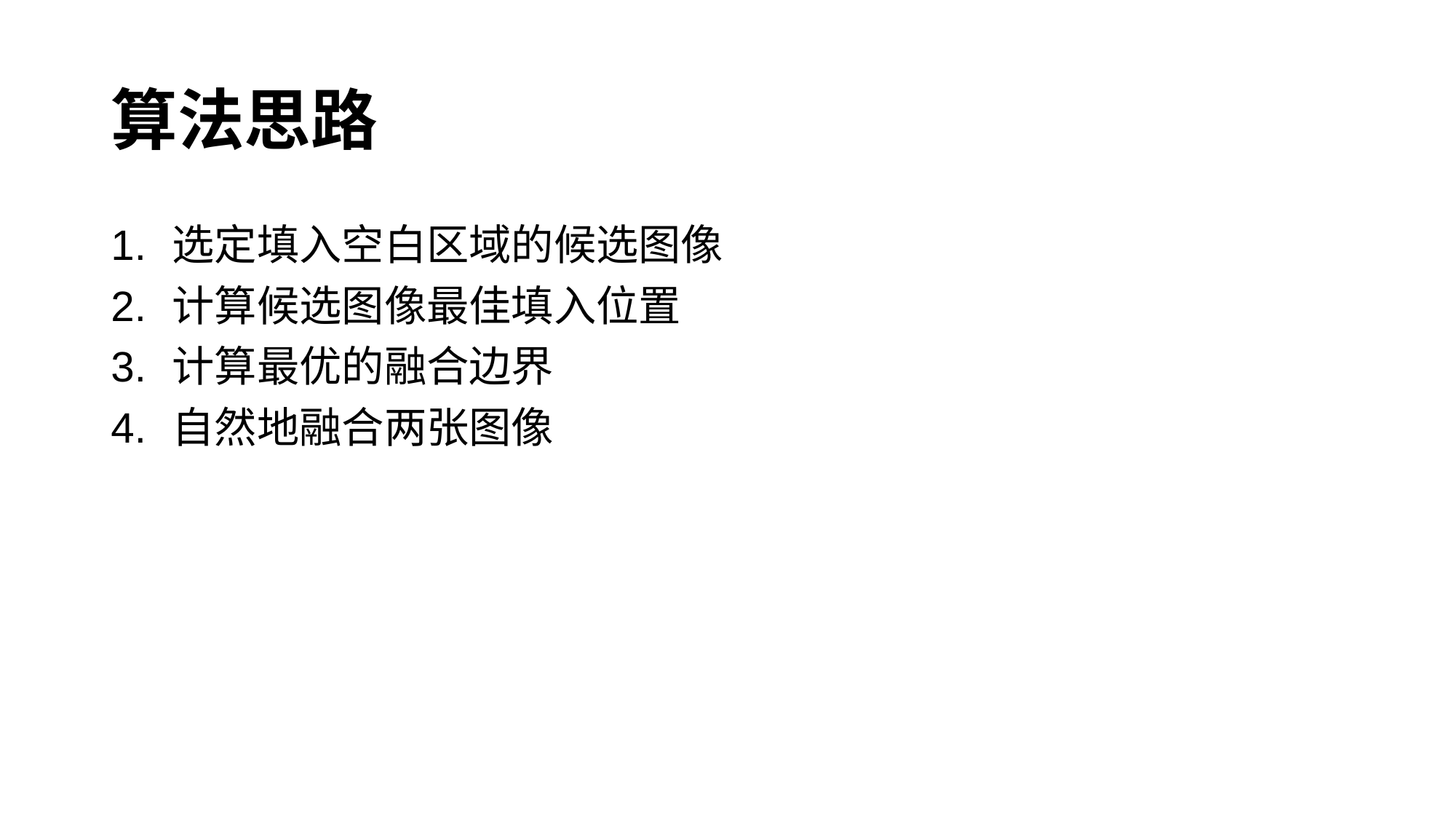

# 算法思路
选定填入空白区域的候选图像
计算候选图像最佳填入位置
计算最优的融合边界
自然地融合两张图像